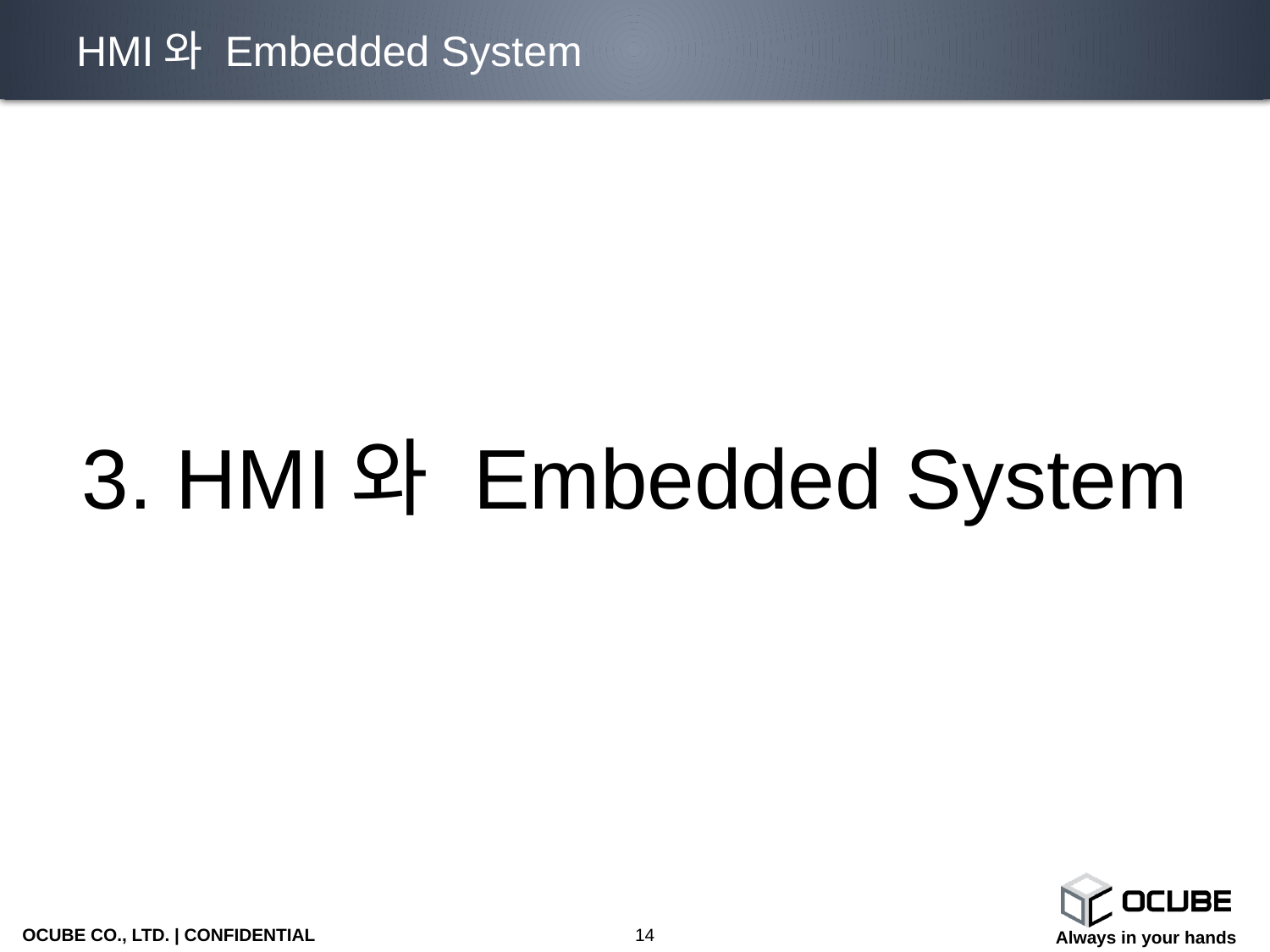

# HMI와 Embedded System
3. HMI와 Embedded System